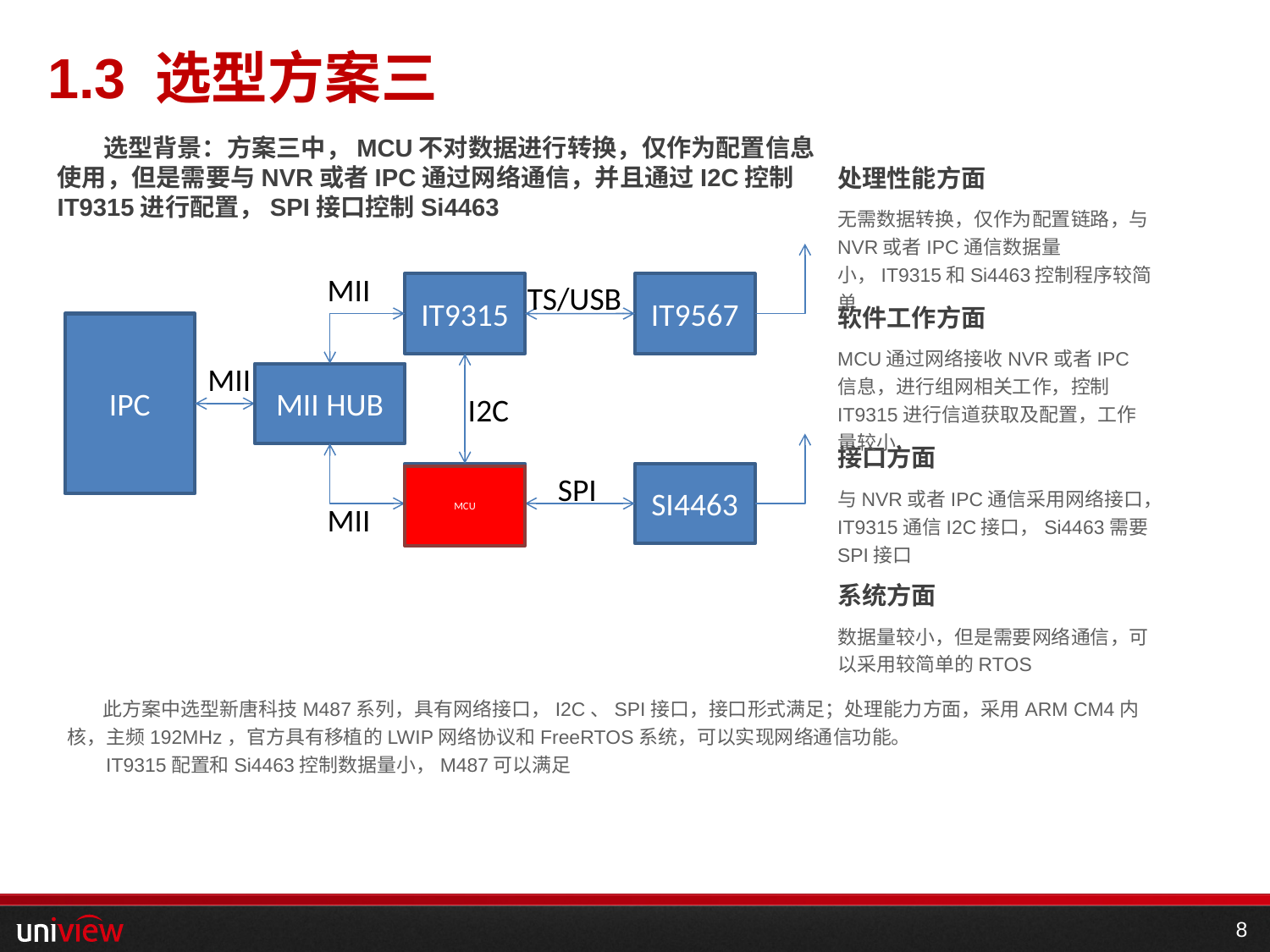

1.3 选型方案三
       选型背景：方案三中，MCU不对数据进行转换，仅作为配置信息使用，但是需要与NVR或者IPC通过网络通信，并且通过I2C控制IT9315进行配置，SPI接口控制Si4463
处理性能方面
无需数据转换，仅作为配置链路，与NVR或者IPC通信数据量小，IT9315和Si4463控制程序较简单
MII
TS/USB
IT9315
IT9567
软件工作方面
IPC
MCU通过网络接收NVR或者IPC信息，进行组网相关工作，控制IT9315进行信道获取及配置，工作量较小
MII
MII HUB
I2C
接口方面
MCU
SPI
SI4463
MCU
与NVR或者IPC通信采用网络接口，IT9315通信I2C接口，Si4463需要SPI接口

MII
系统方面
数据量较小，但是需要网络通信，可以采用较简单的RTOS
       此方案中选型新唐科技M487系列，具有网络接口，I2C、SPI接口，接口形式满足；处理能力方面，采用ARM CM4内核，主频192MHz，官方具有移植的LWIP网络协议和FreeRTOS系统，可以实现网络通信功能。
       IT9315配置和Si4463控制数据量小，M487可以满足